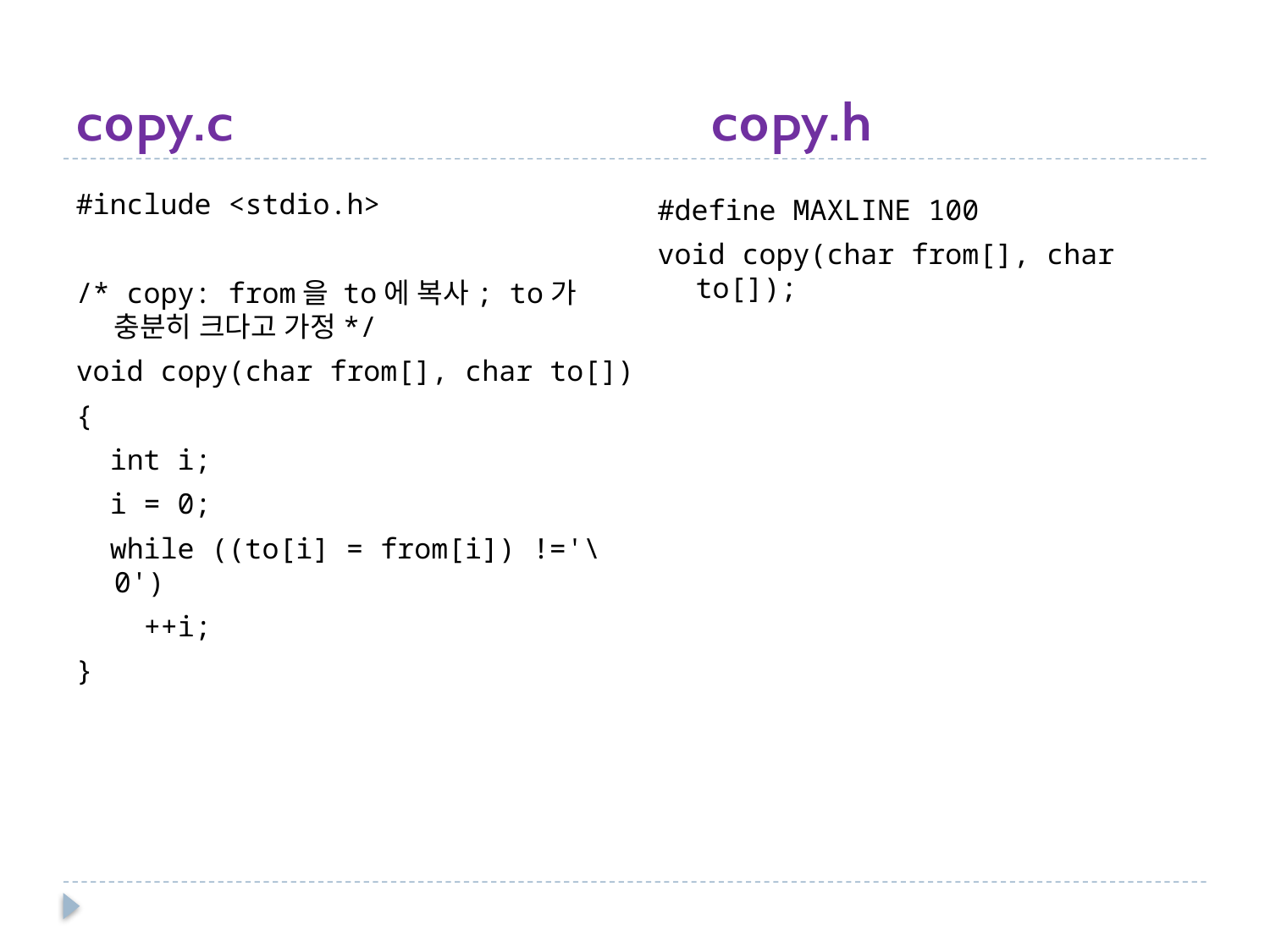

# copy.c				copy.h
#include <stdio.h>

/* copy: from을 to에 복사; to가 충분히 크다고 가정*/
void copy(char from[], char to[])
{
  int i;
  i = 0;
  while ((to[i] = from[i]) !='\0')
    ++i;
}

#define MAXLINE 100
void copy(char from[], char to[]);